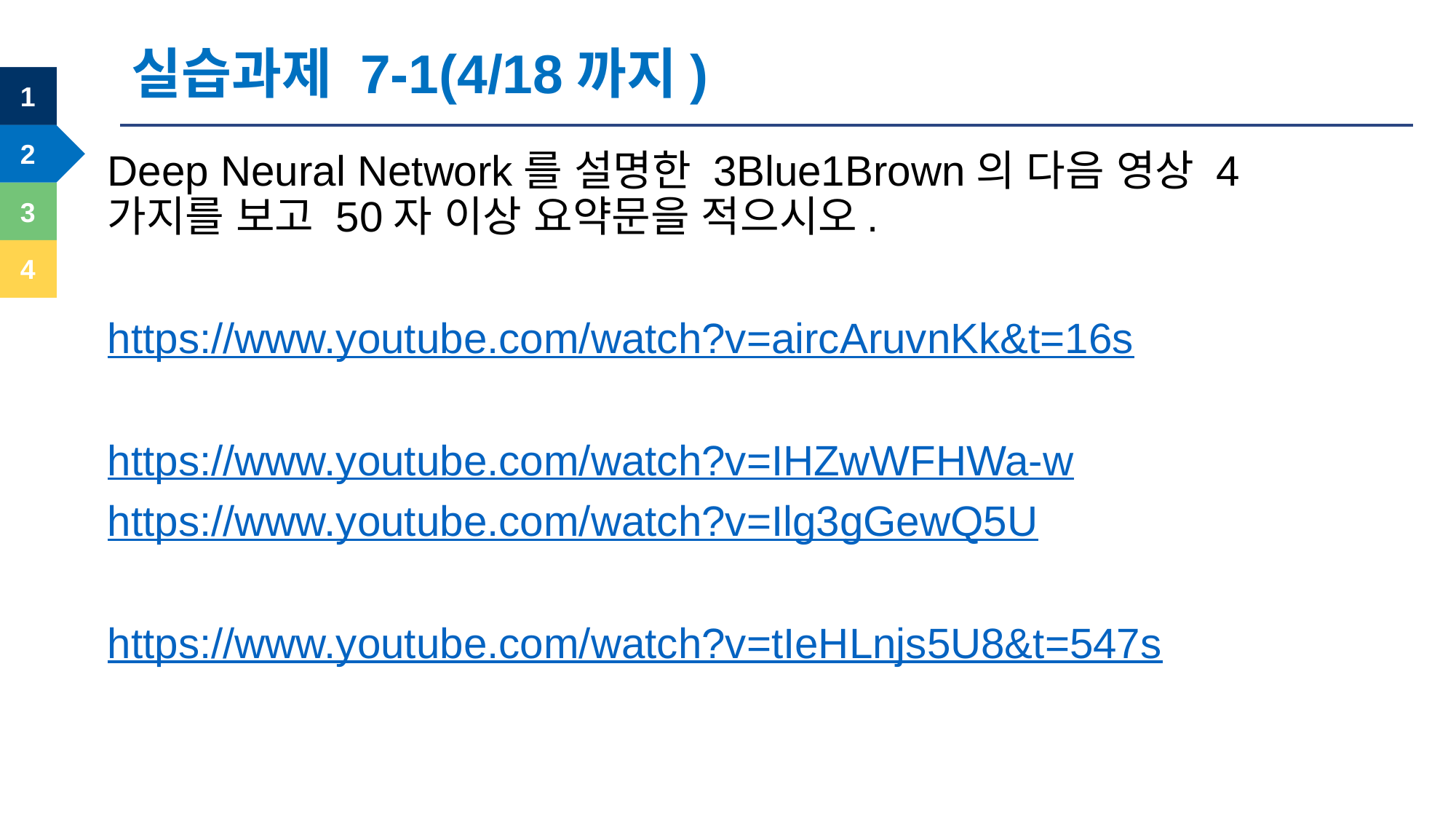

실습과제 7-1(4/18까지)
Deep Neural Network를 설명한 3Blue1Brown의 다음 영상 4가지를 보고 50자 이상 요약문을 적으시오.

https://www.youtube.com/watch?v=aircAruvnKk&t=16s

https://www.youtube.com/watch?v=IHZwWFHWa-w
https://www.youtube.com/watch?v=Ilg3gGewQ5U

https://www.youtube.com/watch?v=tIeHLnjs5U8&t=547s